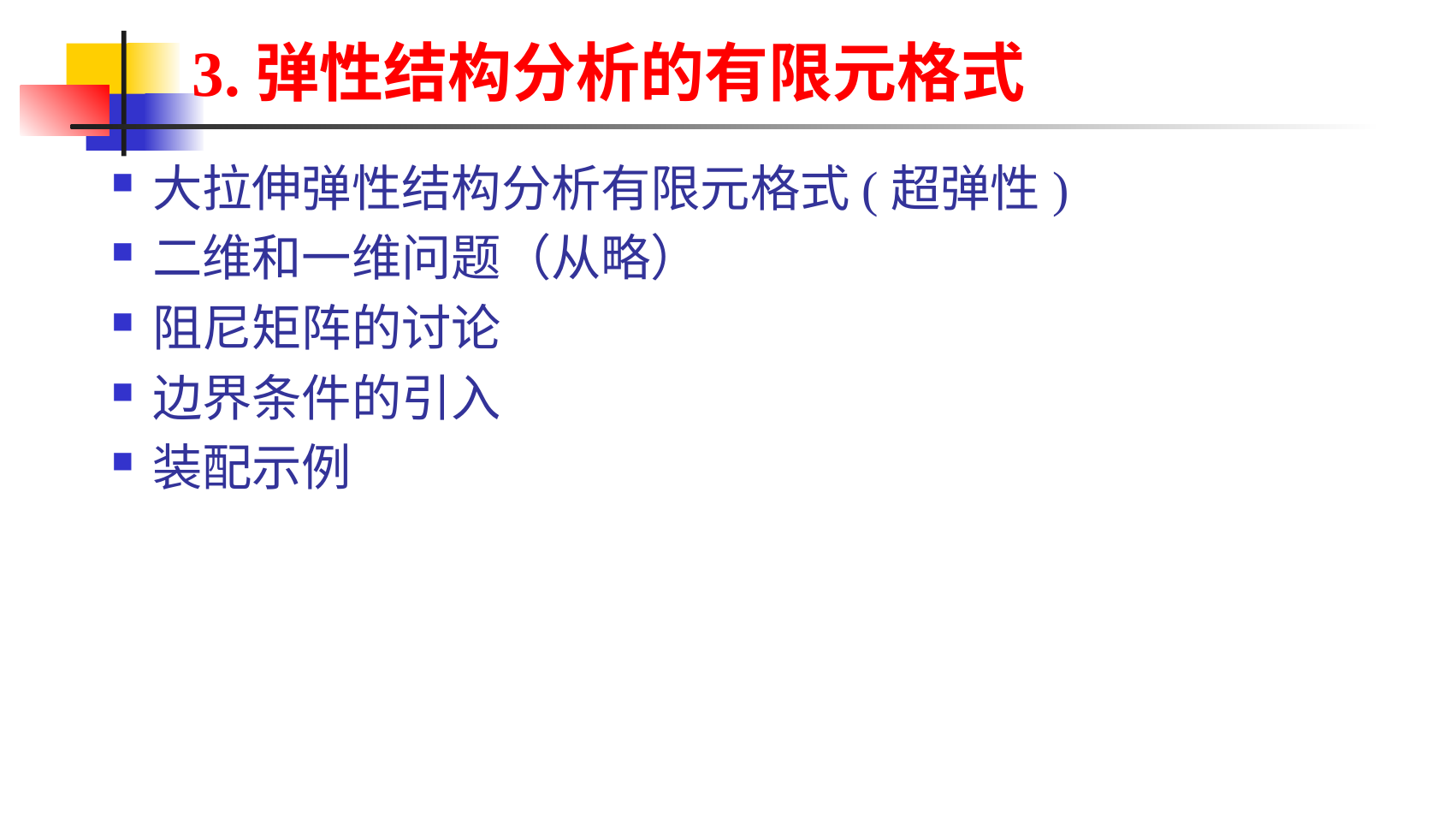

# 3.弹性结构分析的有限元格式
大拉伸弹性结构分析有限元格式(超弹性)
二维和一维问题（从略）
阻尼矩阵的讨论
边界条件的引入
装配示例